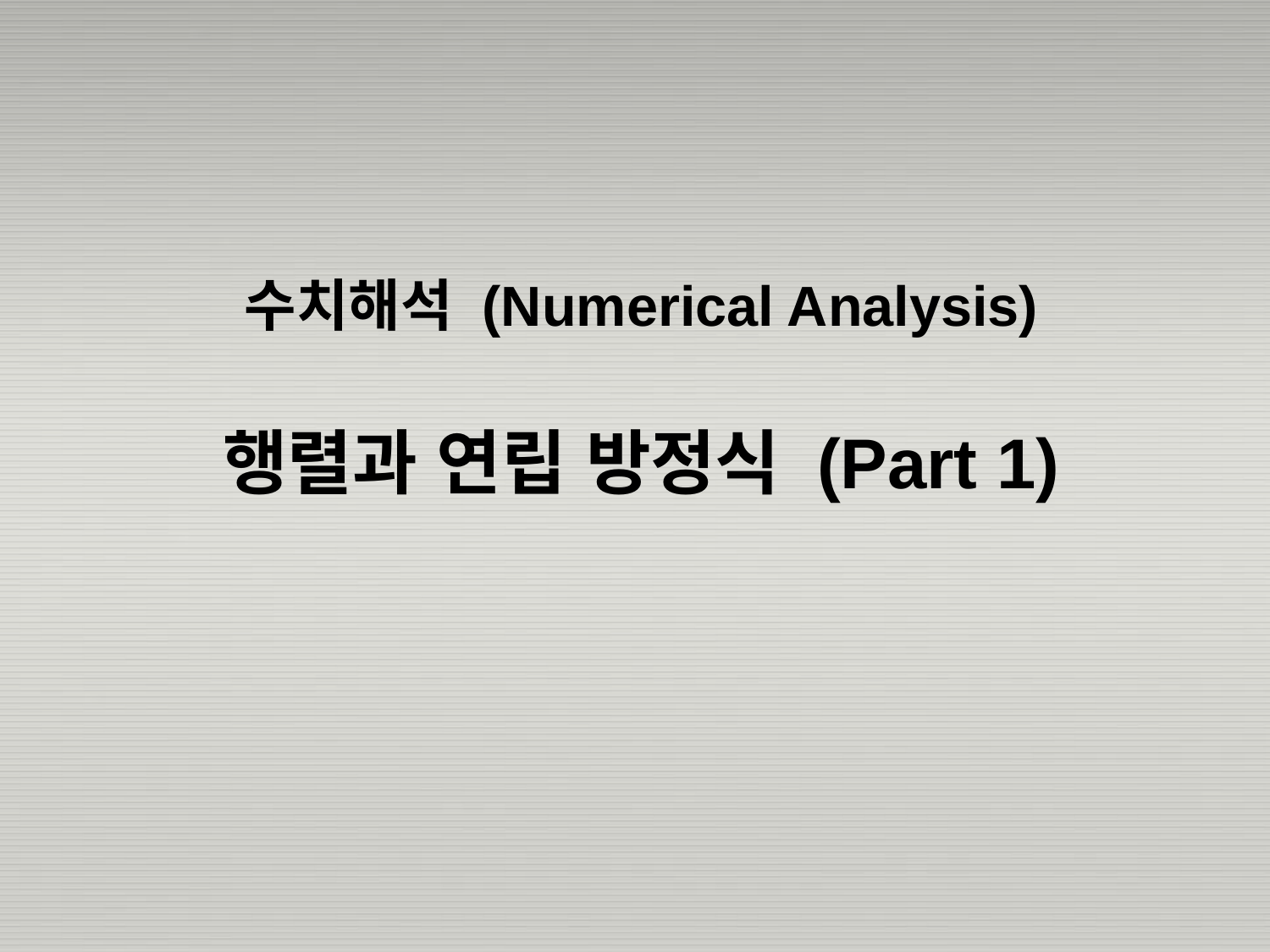

수치해석 (Numerical Analysis)

행렬과 연립 방정식 (Part 1)